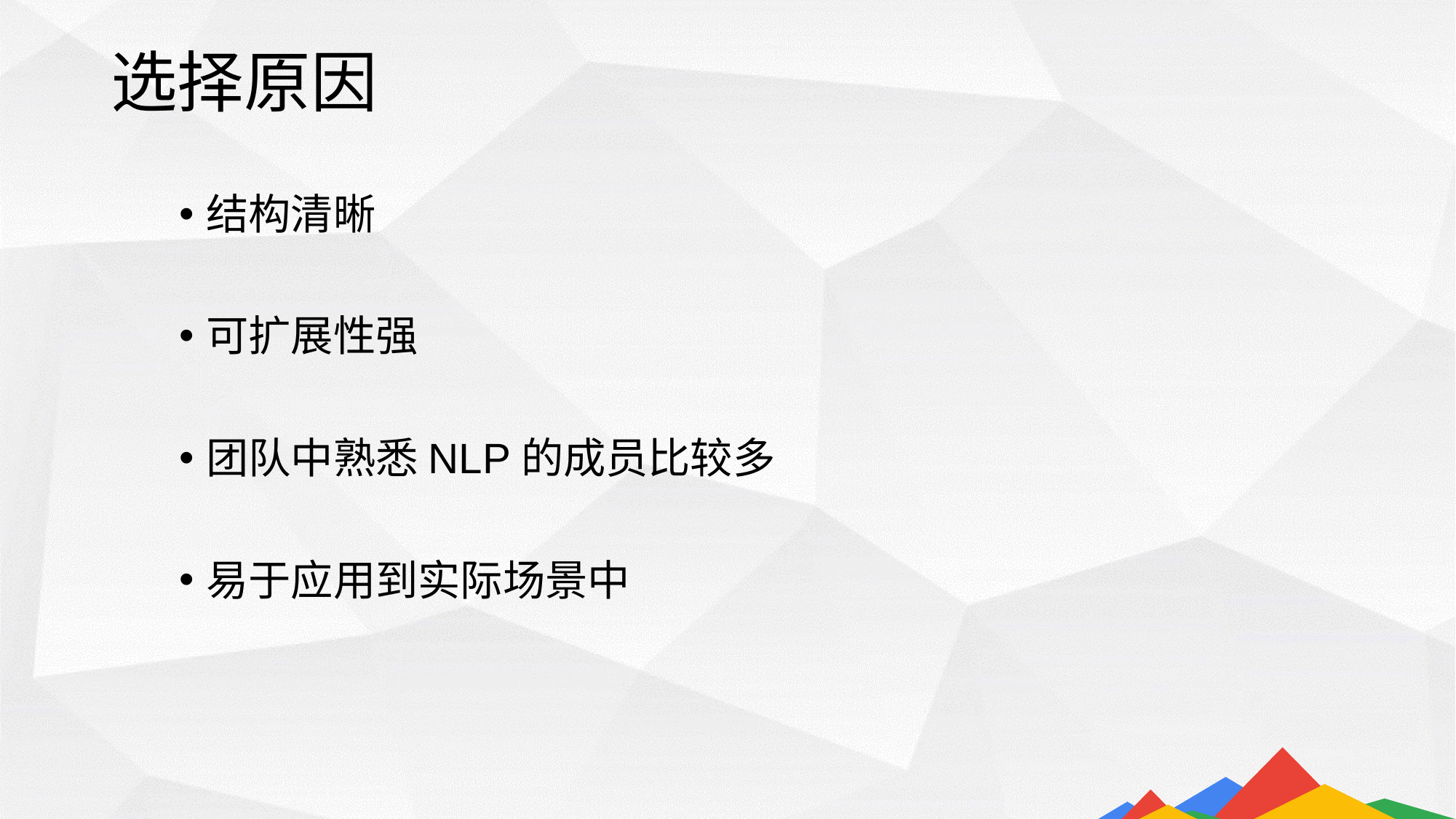

# 选择原因
结构清晰

可扩展性强

团队中熟悉NLP的成员比较多

易于应用到实际场景中